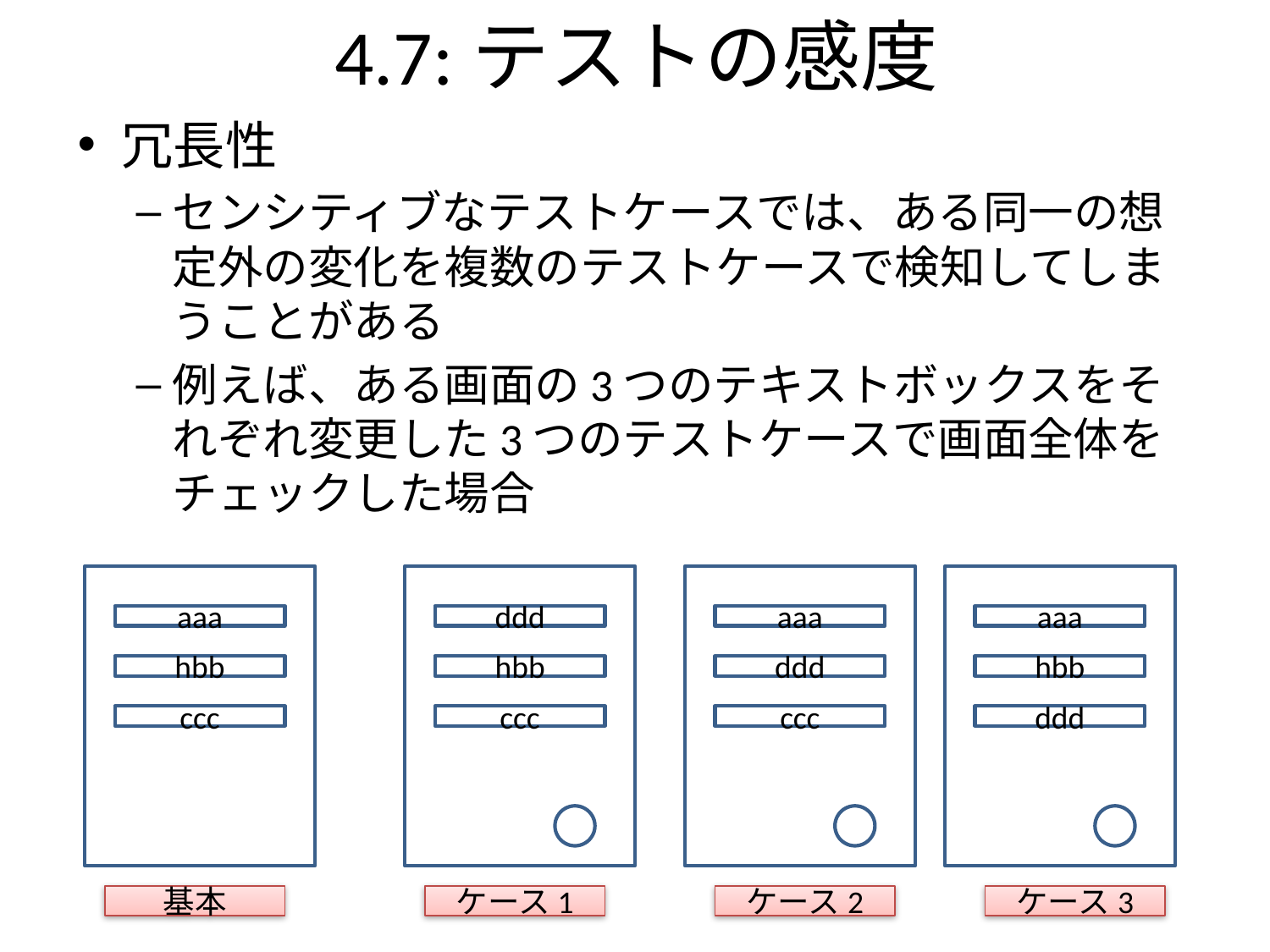

4.7:テストの感度
冗長性
センシティブなテストケースでは、ある同一の想定外の変化を複数のテストケースで検知してしまうことがある
例えば、ある画面の3つのテキストボックスをそれぞれ変更した3つのテストケースで画面全体をチェックした場合

aaa
hbb
ccc

ddd
hbb
ccc

aaa
ddd
ccc

aaa
hbb
ddd

基本
ケース1
ケース2
ケース3